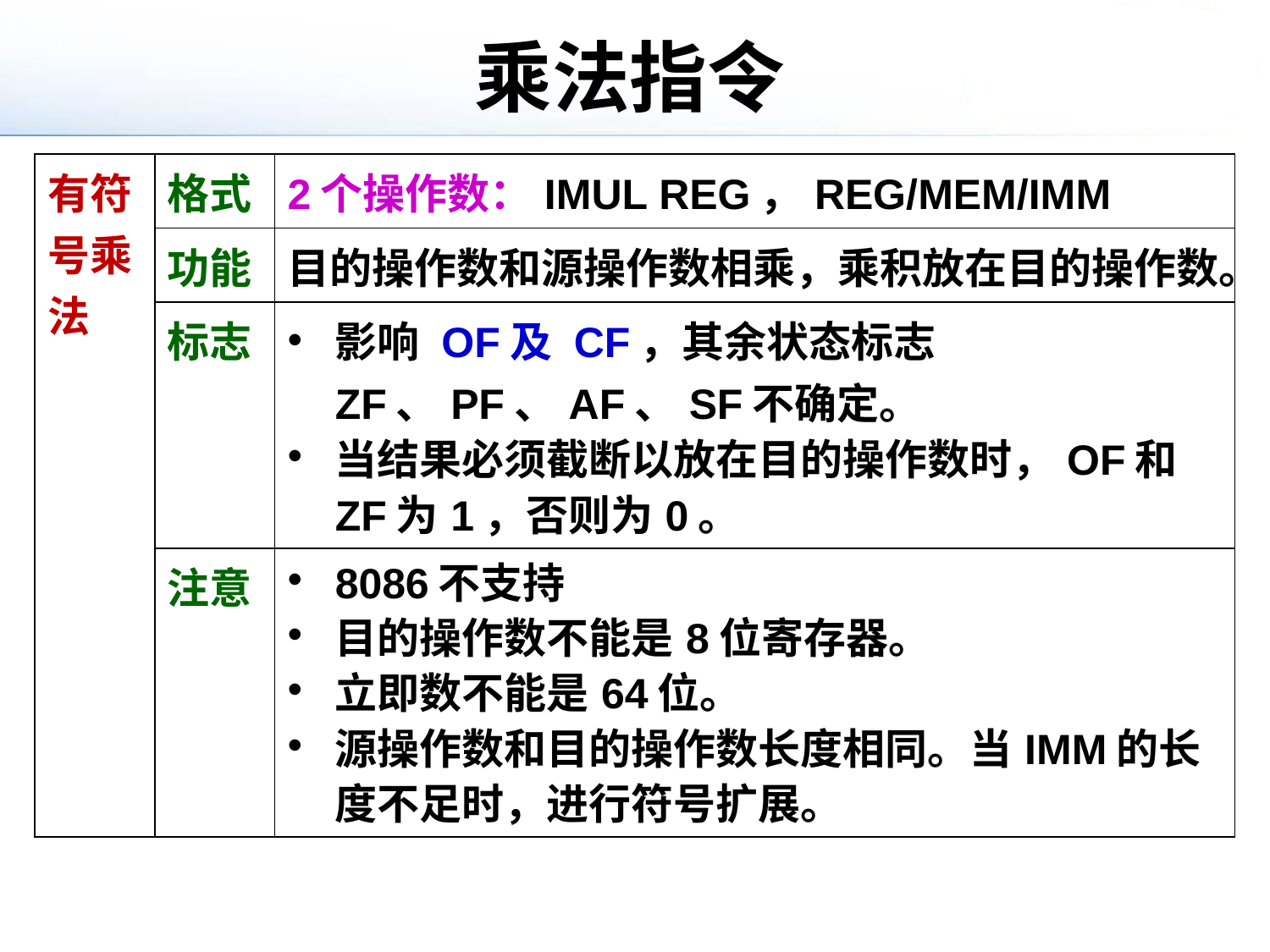

# 乘法指令
| 有符号乘法 | 格式 | 2个操作数：IMUL REG，REG/MEM/IMM |
| --- | --- | --- |
|  | 功能 | 目的操作数和源操作数相乘，乘积放在目的操作数。 |
|  | 标志 | 影响 OF及 CF，其余状态标志ZF、PF、AF、SF不确定。 当结果必须截断以放在目的操作数时，OF和ZF为1，否则为0。 |
|  | 注意 | 8086不支持 目的操作数不能是8位寄存器。 立即数不能是64位。 源操作数和目的操作数长度相同。当IMM的长度不足时，进行符号扩展。 |